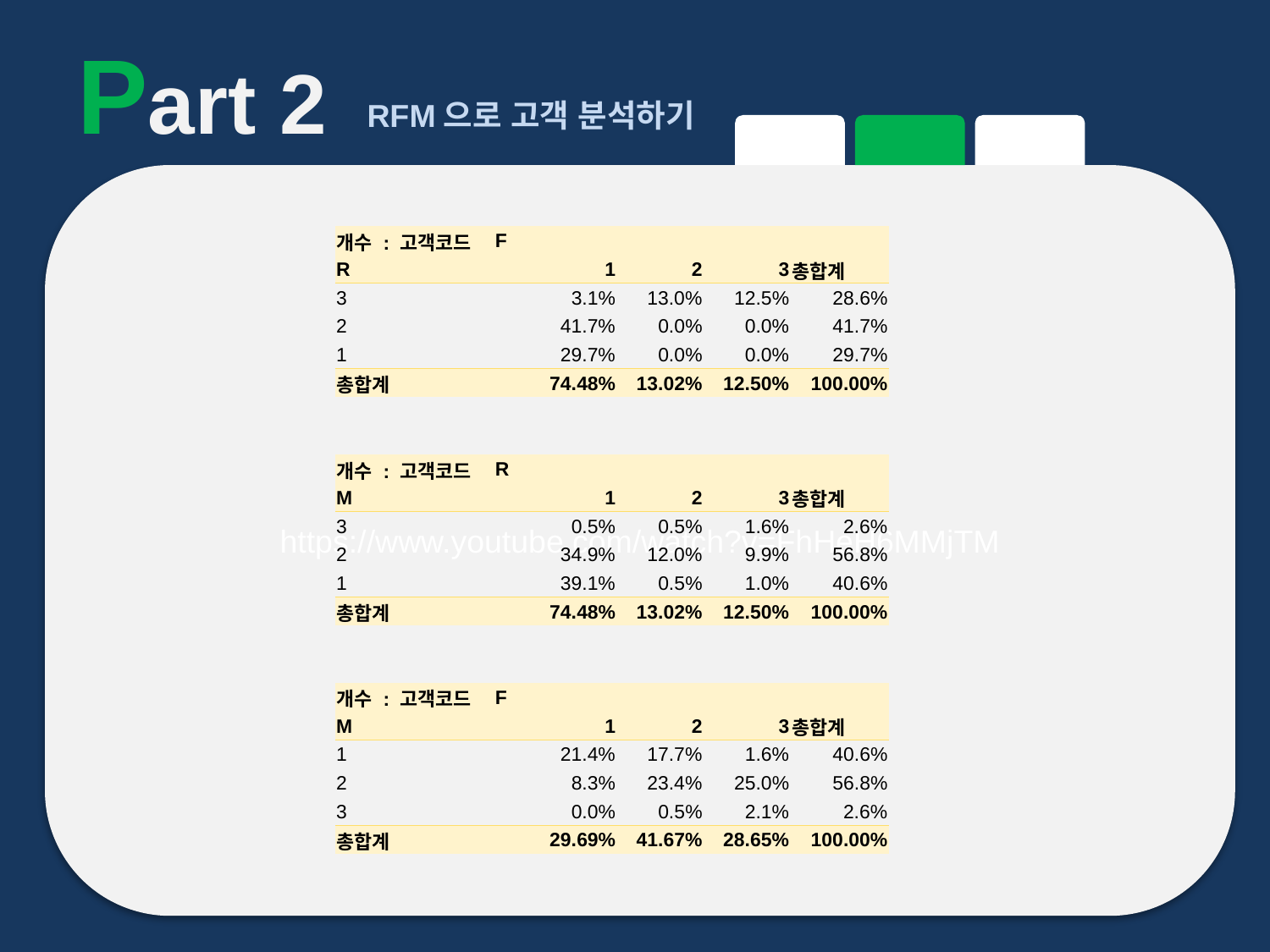

Part 2
RFM으로 고객 분석하기

https://www.youtube.com/watch?v=FhHeH6MMjTM
| 개수 : 고객코드 | F |  |  |  |
| --- | --- | --- | --- | --- |
| R | 1 | 2 | 3 | 총합계 |
| 3 | 3.1% | 13.0% | 12.5% | 28.6% |
| 2 | 41.7% | 0.0% | 0.0% | 41.7% |
| 1 | 29.7% | 0.0% | 0.0% | 29.7% |
| 총합계 | 74.48% | 13.02% | 12.50% | 100.00% |
|  |  |  |  |  |
|  |  |  |  |  |
| 개수 : 고객코드 | R |  |  |  |
| M | 1 | 2 | 3 | 총합계 |
| 3 | 0.5% | 0.5% | 1.6% | 2.6% |
| 2 | 34.9% | 12.0% | 9.9% | 56.8% |
| 1 | 39.1% | 0.5% | 1.0% | 40.6% |
| 총합계 | 74.48% | 13.02% | 12.50% | 100.00% |
|  |  |  |  |  |
|  |  |  |  |  |
| 개수 : 고객코드 | F |  |  |  |
| M | 1 | 2 | 3 | 총합계 |
| 1 | 21.4% | 17.7% | 1.6% | 40.6% |
| 2 | 8.3% | 23.4% | 25.0% | 56.8% |
| 3 | 0.0% | 0.5% | 2.1% | 2.6% |
| 총합계 | 29.69% | 41.67% | 28.65% | 100.00% |